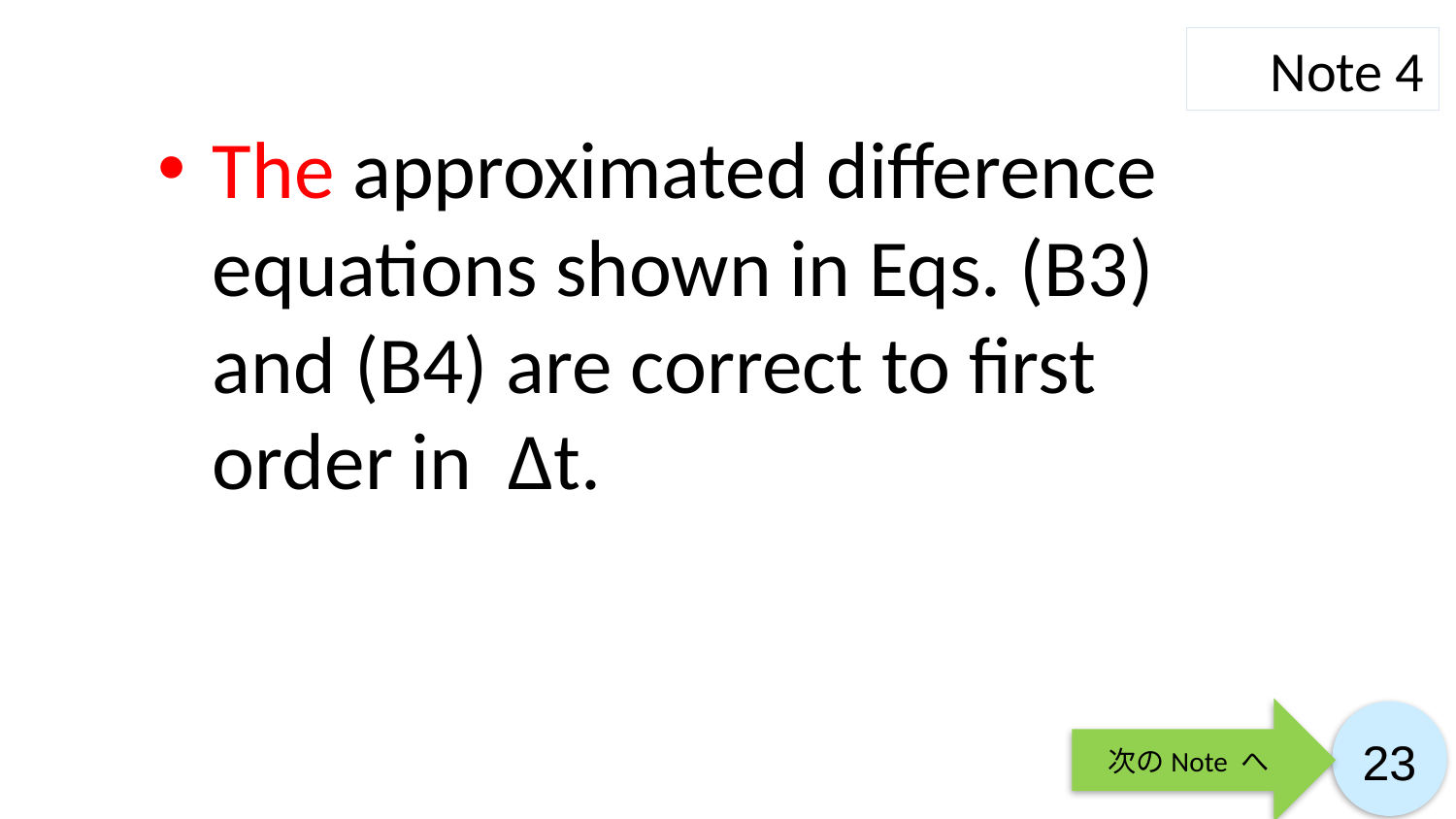

Note 4
The approximated difference equations shown in Eqs. (B3) and (B4) are correct to first order in  Δt.
次のNote へ
23
23